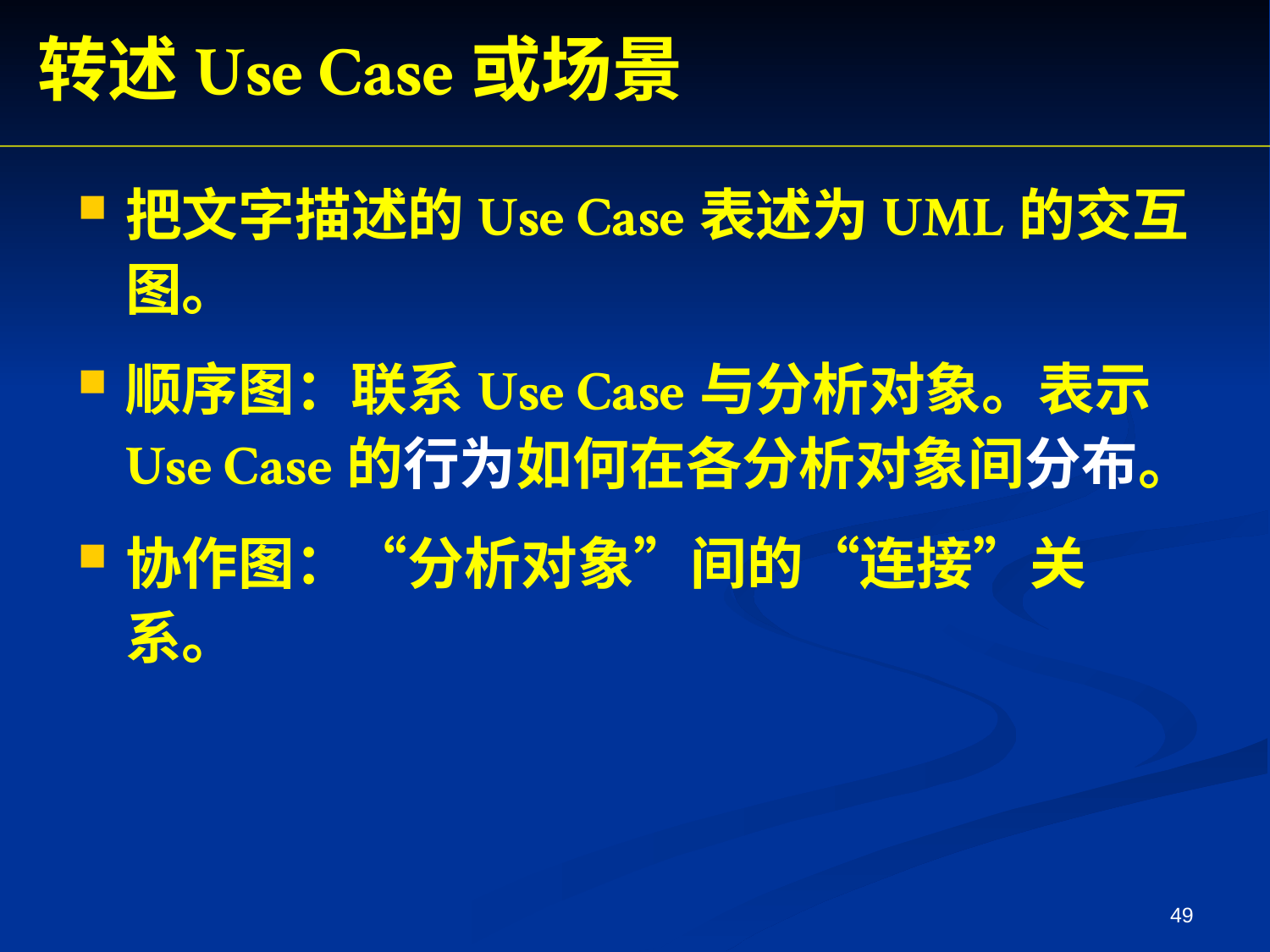

转述Use Case或场景

把文字描述的Use Case表述为UML的交互图。
顺序图：联系Use Case与分析对象。表示Use Case的行为如何在各分析对象间分布。
协作图：“分析对象”间的“连接”关系。
49